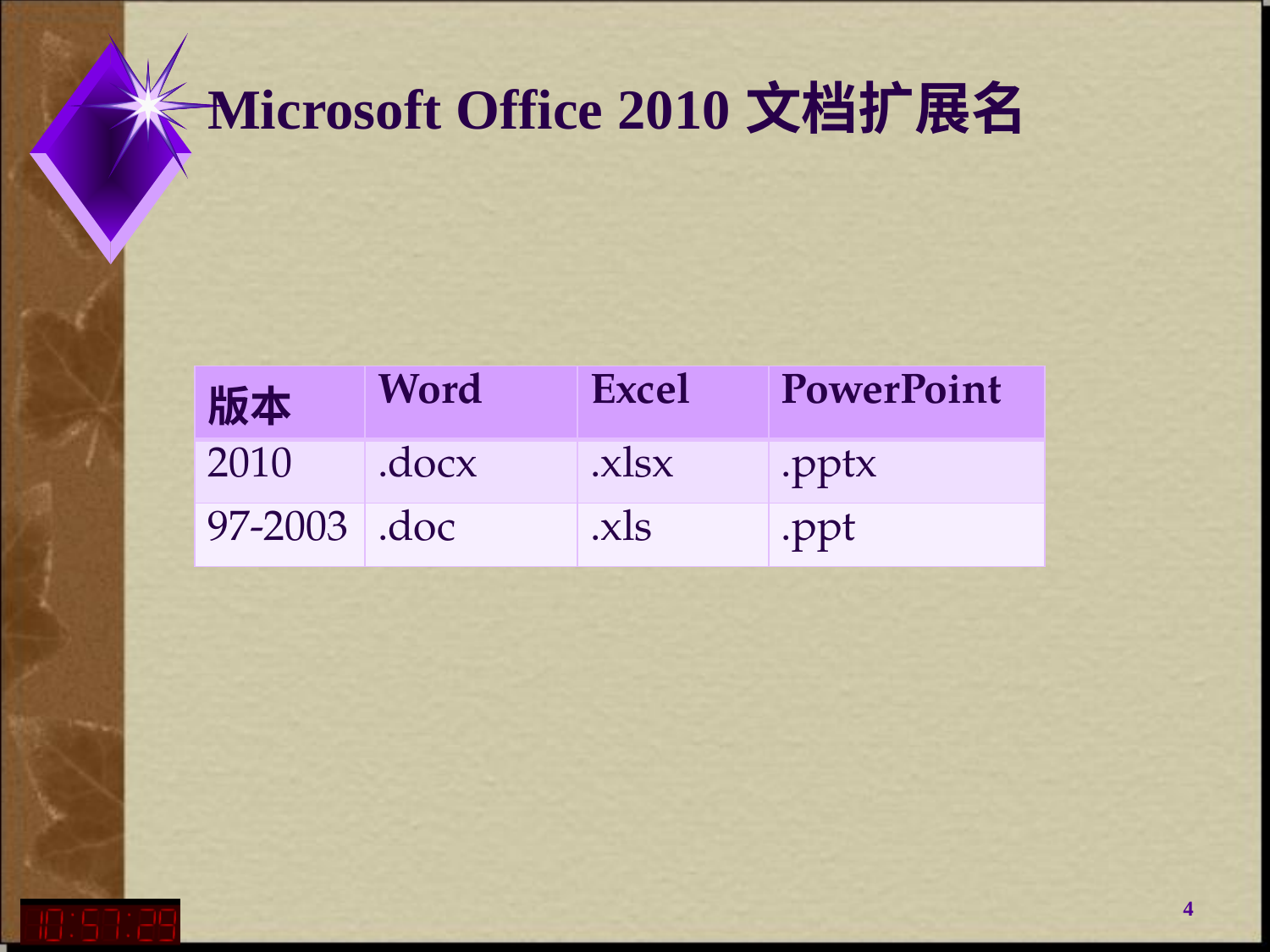

Microsoft Office 2010文档扩展名
| 版本 | Word | Excel | PowerPoint |
| --- | --- | --- | --- |
| 2010 | .docx | .xlsx | .pptx |
| 97-2003 | .doc | .xls | .ppt |
4